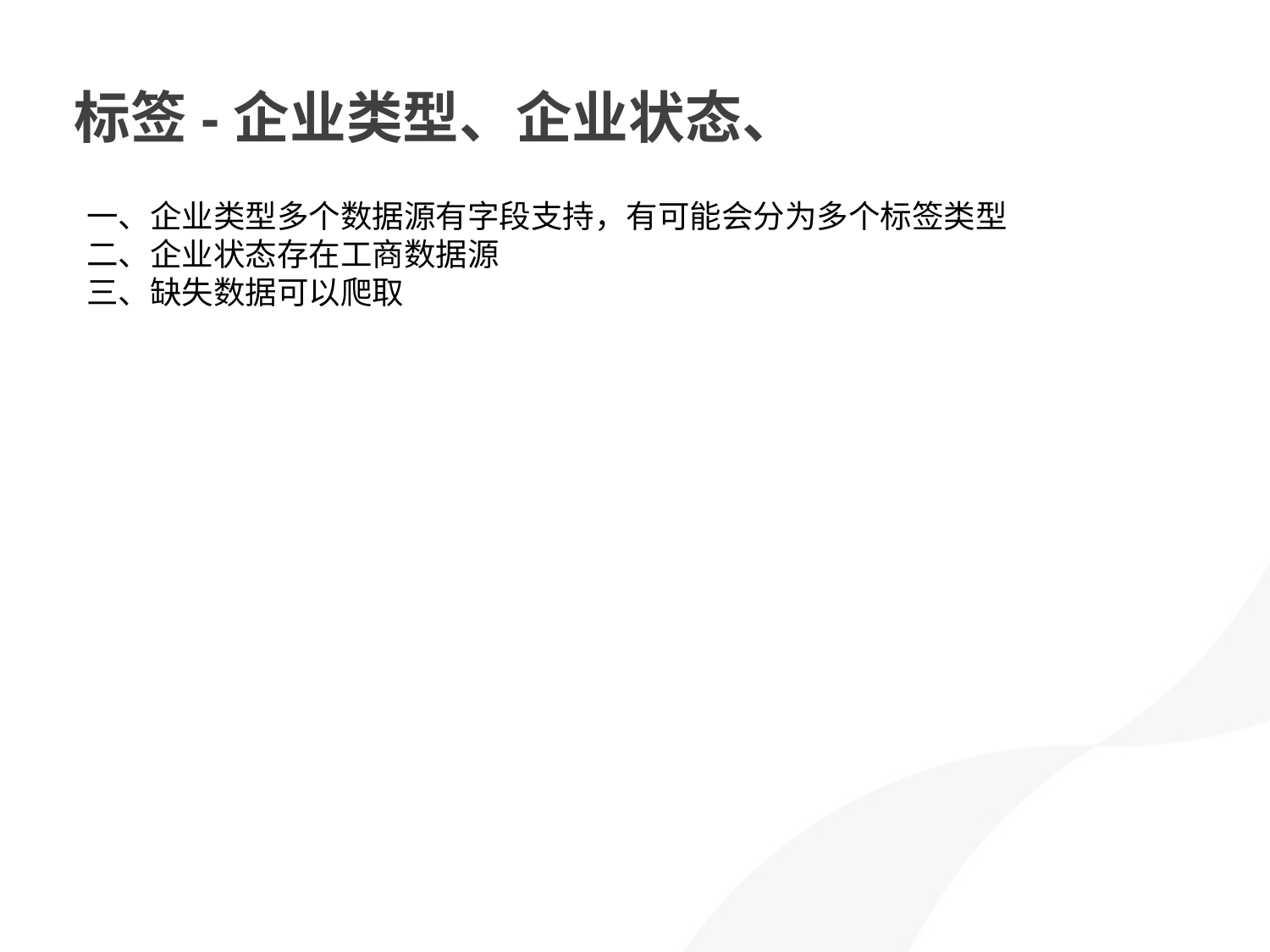

# 标签-企业类型、企业状态、
一、企业类型多个数据源有字段支持，有可能会分为多个标签类型
二、企业状态存在工商数据源
三、缺失数据可以爬取